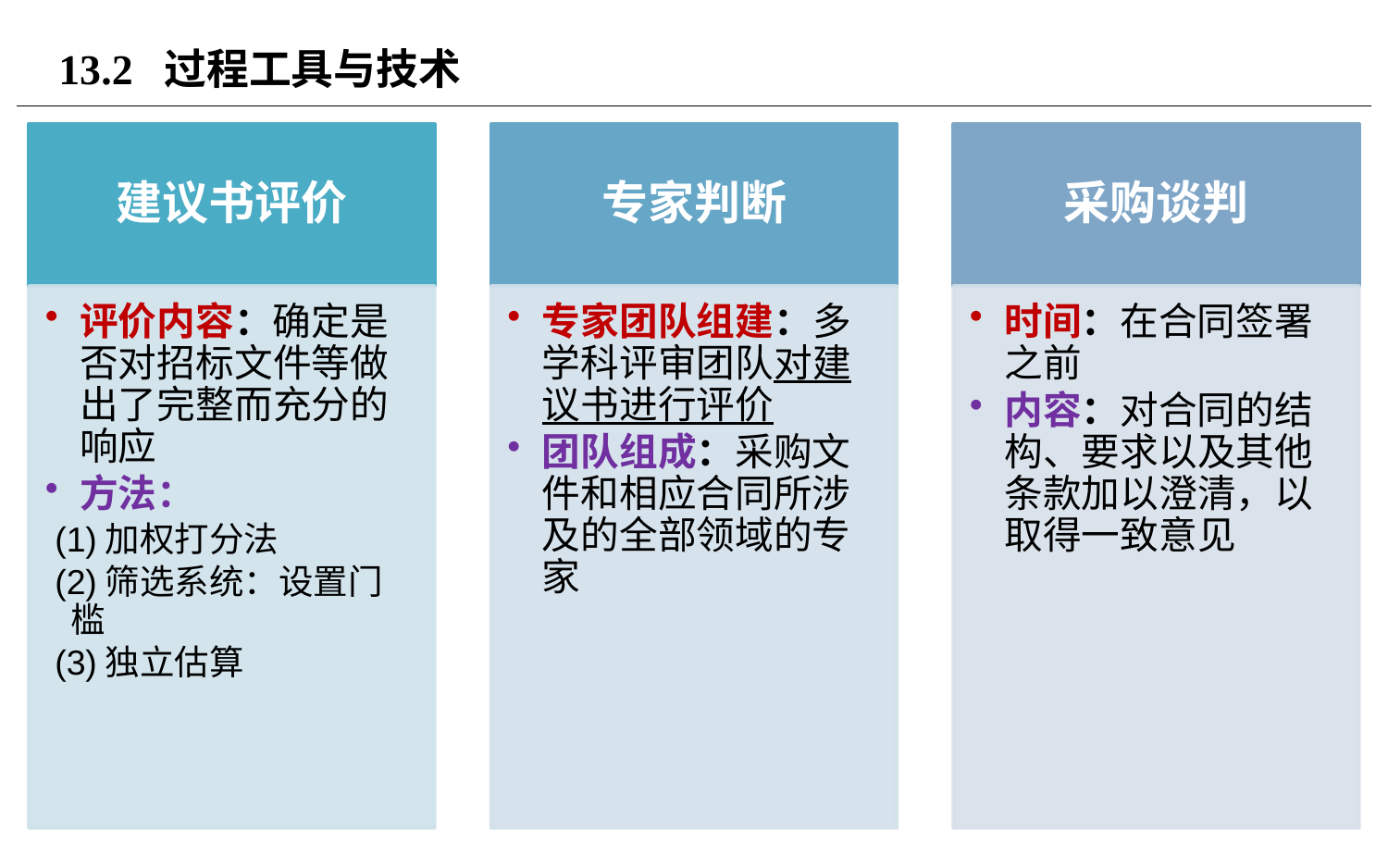

# 13.2  过程工具与技术
建议书评价
评价内容：确定是否对招标文件等做出了完整而充分的响应
方法：
 (1)加权打分法
 (2)筛选系统：设置门槛
 (3)独立估算
专家判断
专家团队组建：多学科评审团队对建议书进行评价
团队组成：采购文件和相应合同所涉及的全部领域的专家
采购谈判
时间：在合同签署之前
内容：对合同的结构、要求以及其他条款加以澄清，以取得一致意见